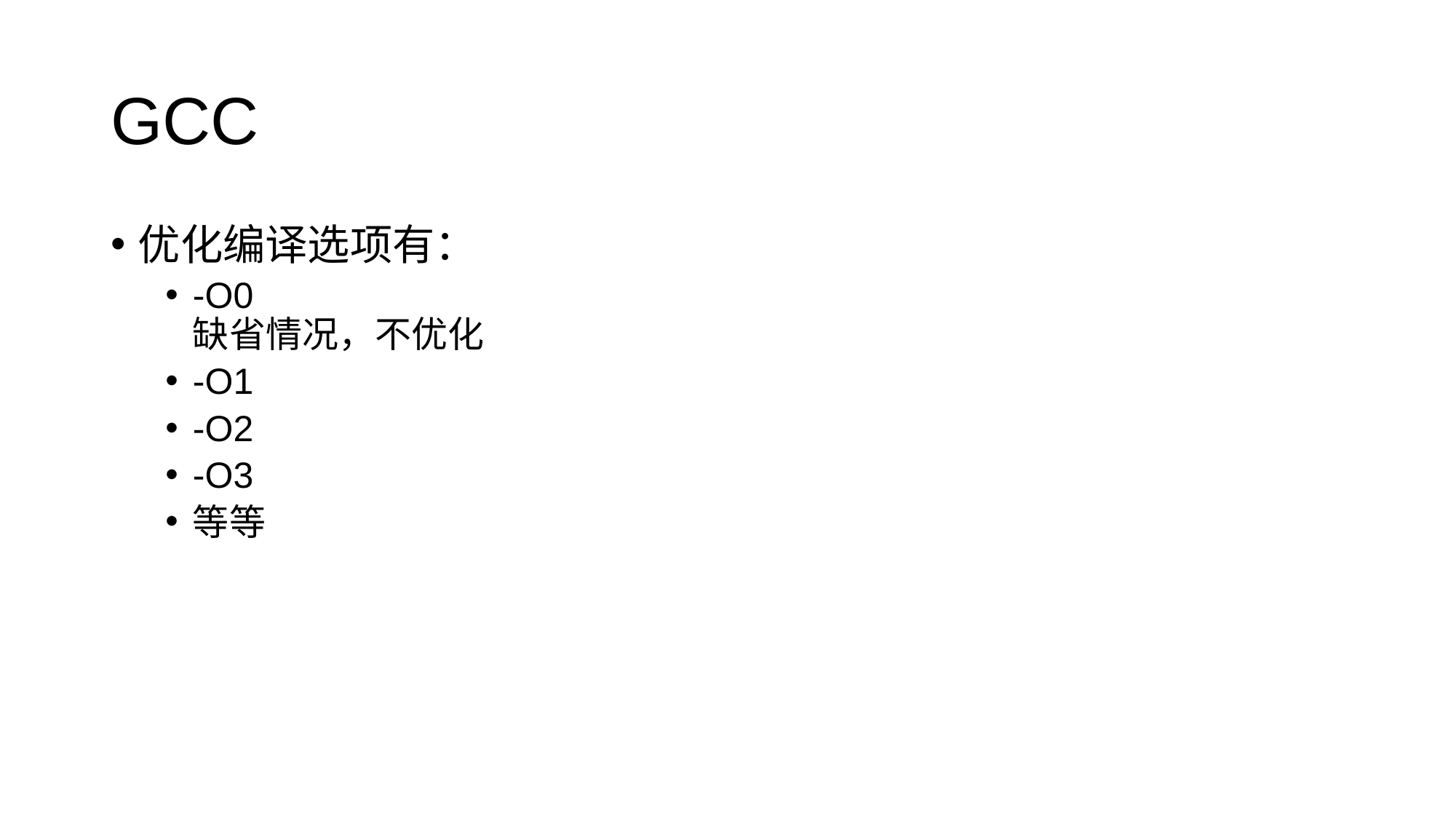

# GCC
优化编译选项有：
-O0
缺省情况，不优化
-O1
-O2
-O3
等等